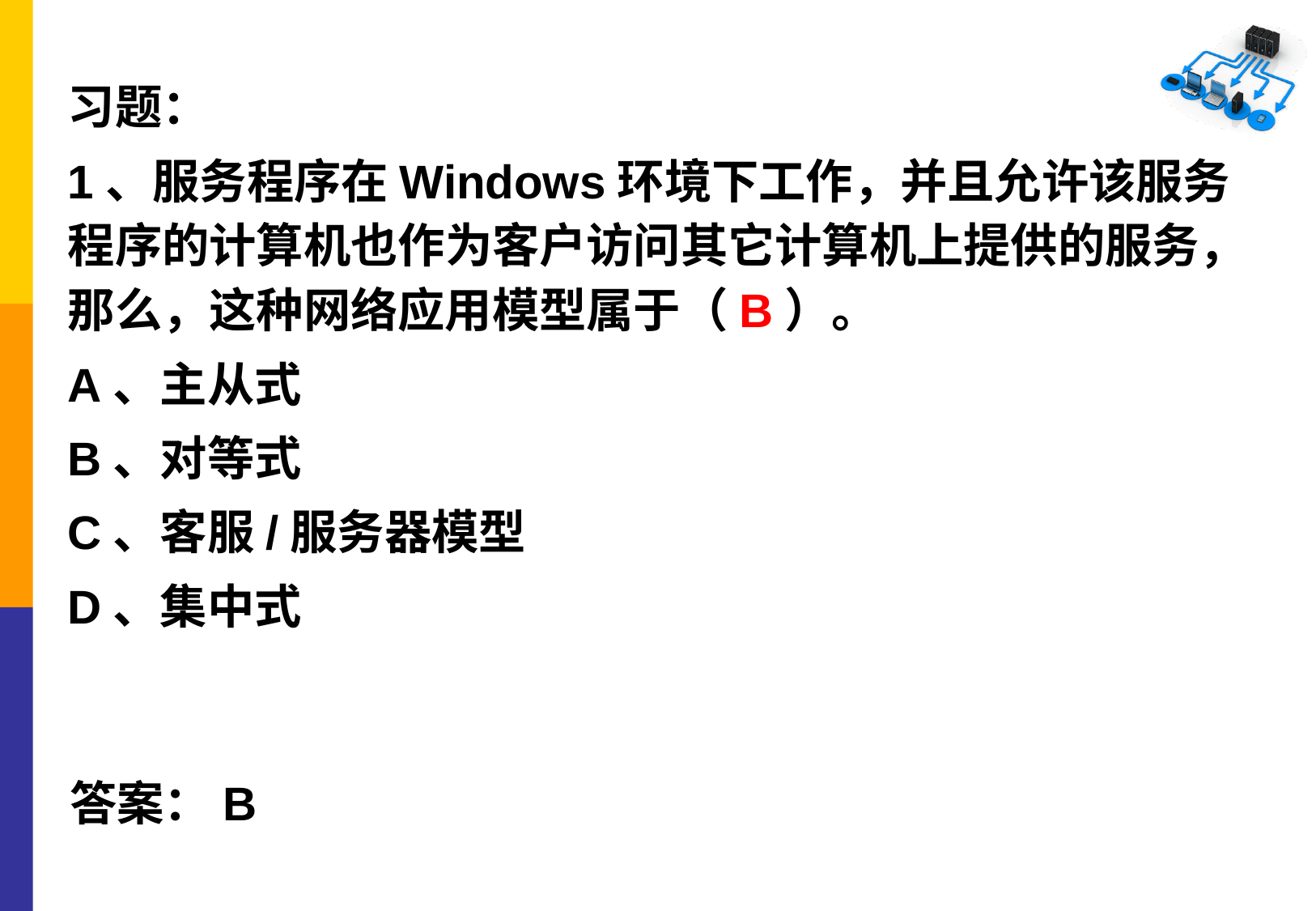

习题：
1、服务程序在Windows环境下工作，并且允许该服务程序的计算机也作为客户访问其它计算机上提供的服务，那么，这种网络应用模型属于（B）。
A、主从式
B、对等式
C、客服/服务器模型
D、集中式
答案：B